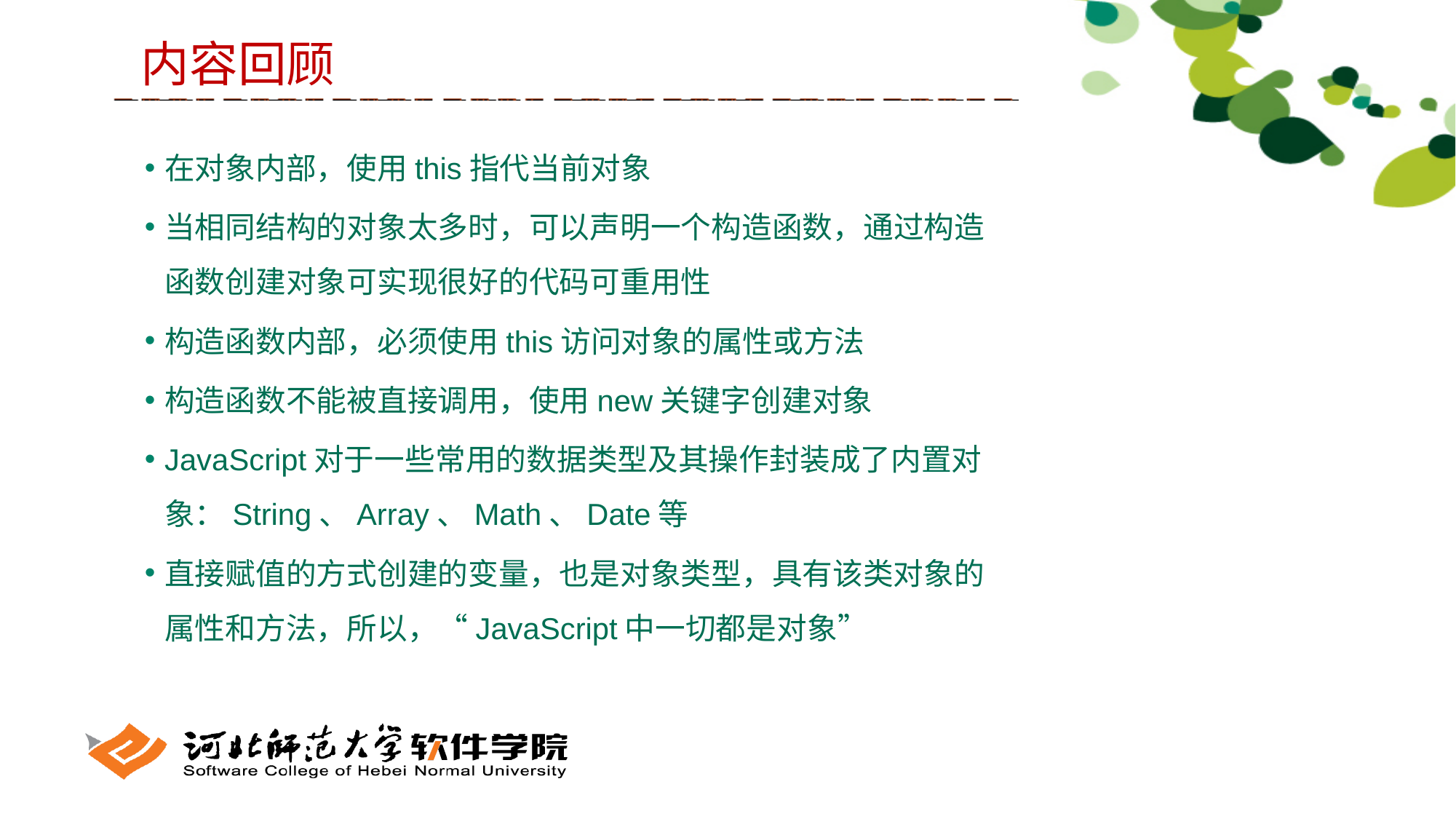

内容回顾
在对象内部，使用this指代当前对象
当相同结构的对象太多时，可以声明一个构造函数，通过构造函数创建对象可实现很好的代码可重用性
构造函数内部，必须使用this访问对象的属性或方法
构造函数不能被直接调用，使用new关键字创建对象
JavaScript对于一些常用的数据类型及其操作封装成了内置对象：String、Array、Math、Date等
直接赋值的方式创建的变量，也是对象类型，具有该类对象的属性和方法，所以，“JavaScript中一切都是对象”